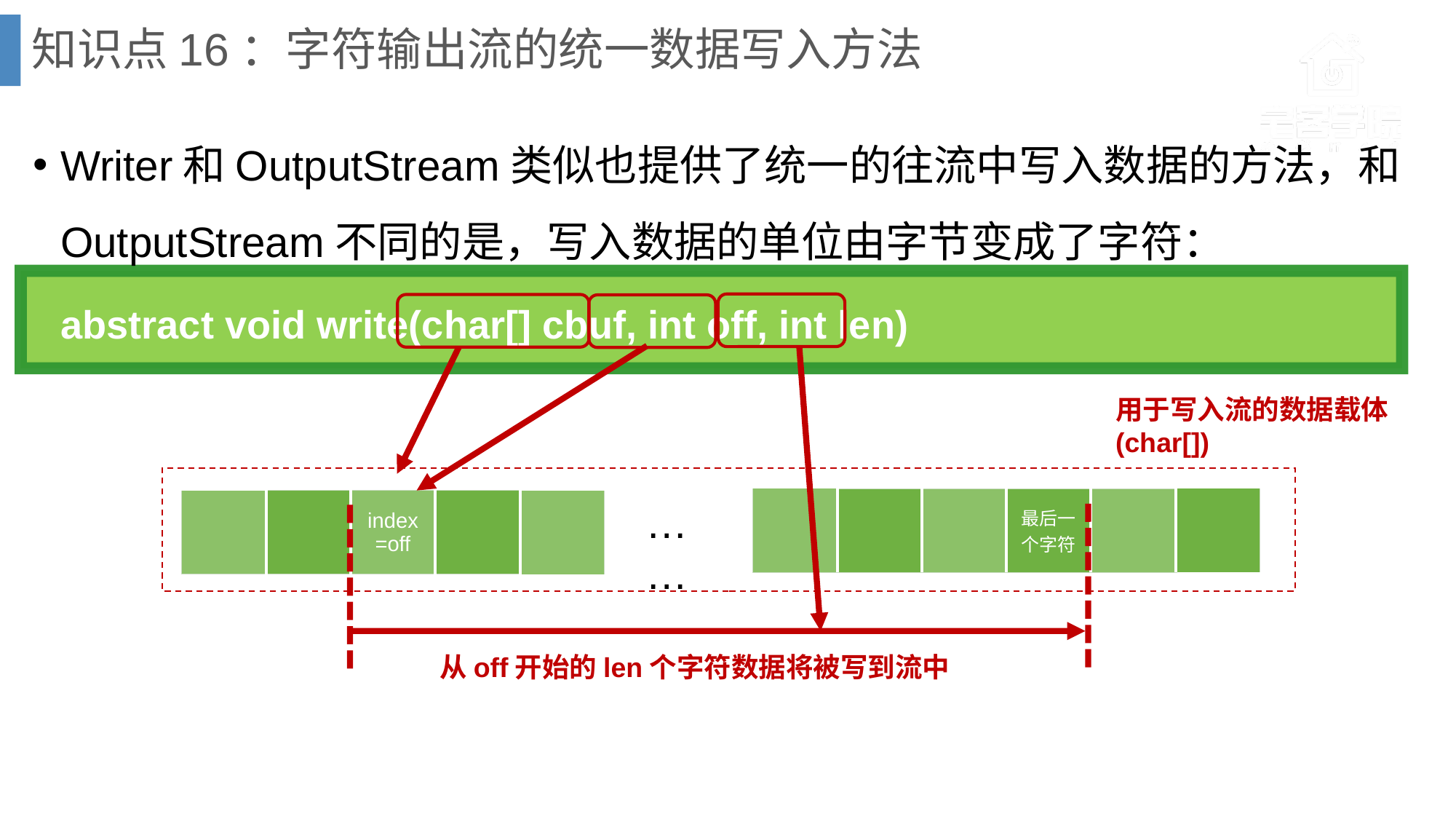

# 知识点16：字符输出流的统一数据写入方法
Writer和OutputStream类似也提供了统一的往流中写入数据的方法，和OutputStream不同的是，写入数据的单位由字节变成了字符：
	abstract void write(char[] cbuf, int off, int len)

用于写入流的数据载体(char[])

|  |  |  | 最后一个字符 |  |  |
| --- | --- | --- | --- | --- | --- |
|  |  | index=off |  |  |
| --- | --- | --- | --- | --- |
… …

从off开始的len个字符数据将被写到流中